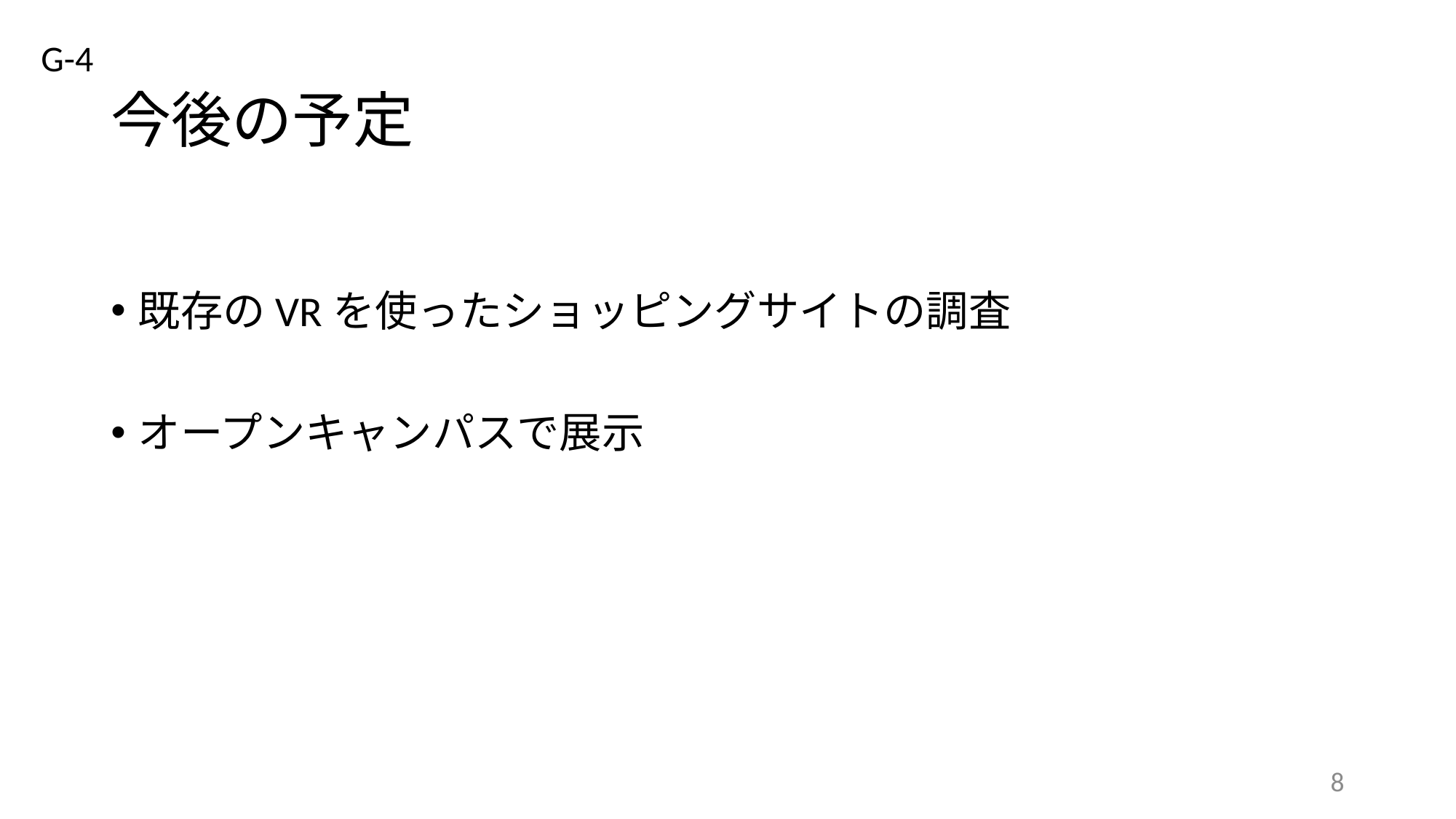

# 今後の予定

既存のVRを使ったショッピングサイトの調査

オープンキャンパスで展示

8